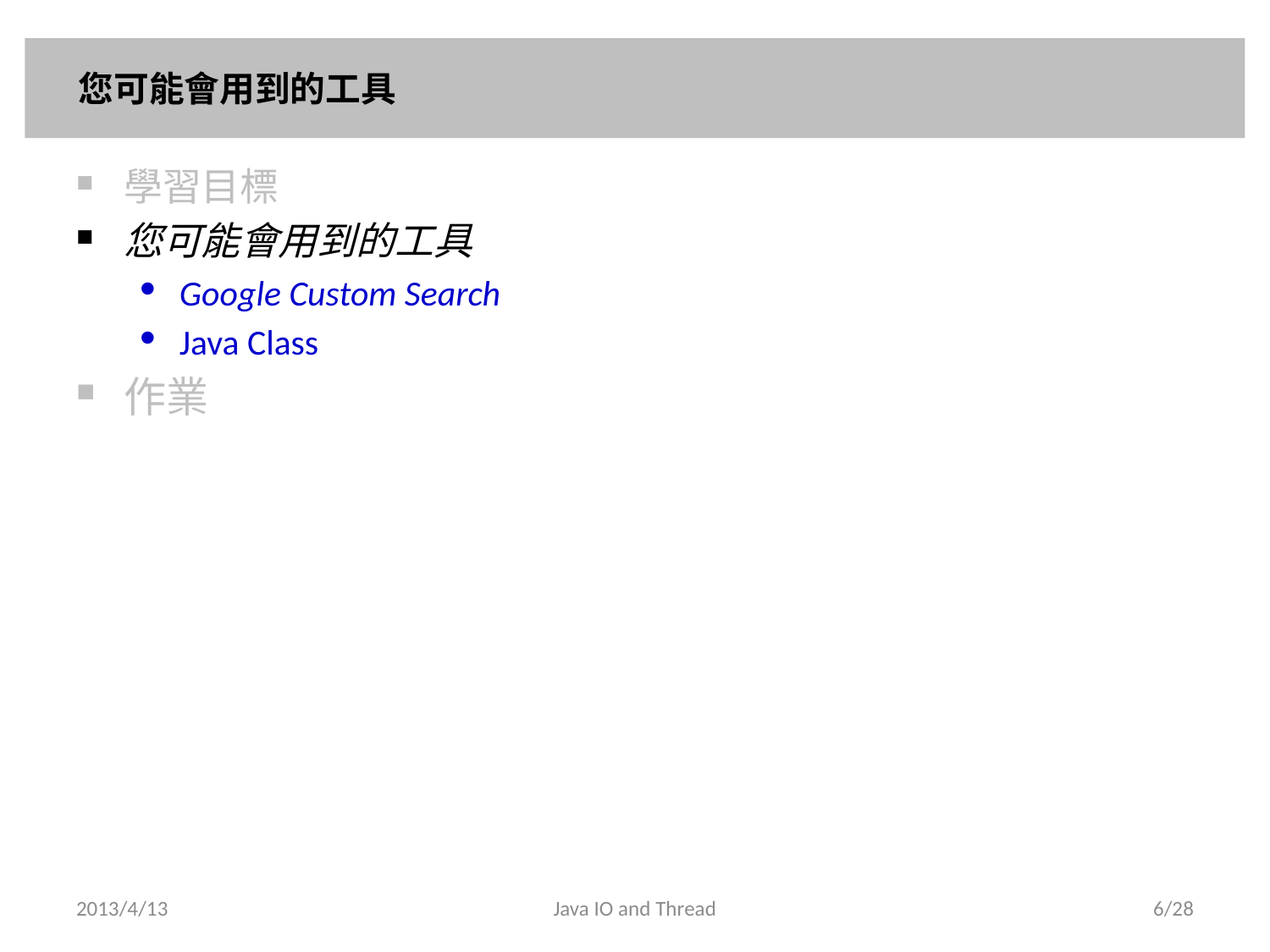

# 您可能會用到的工具
學習目標
您可能會用到的工具
Google Custom Search
Java Class
作業

2013/4/13
Java IO and Thread
6/28